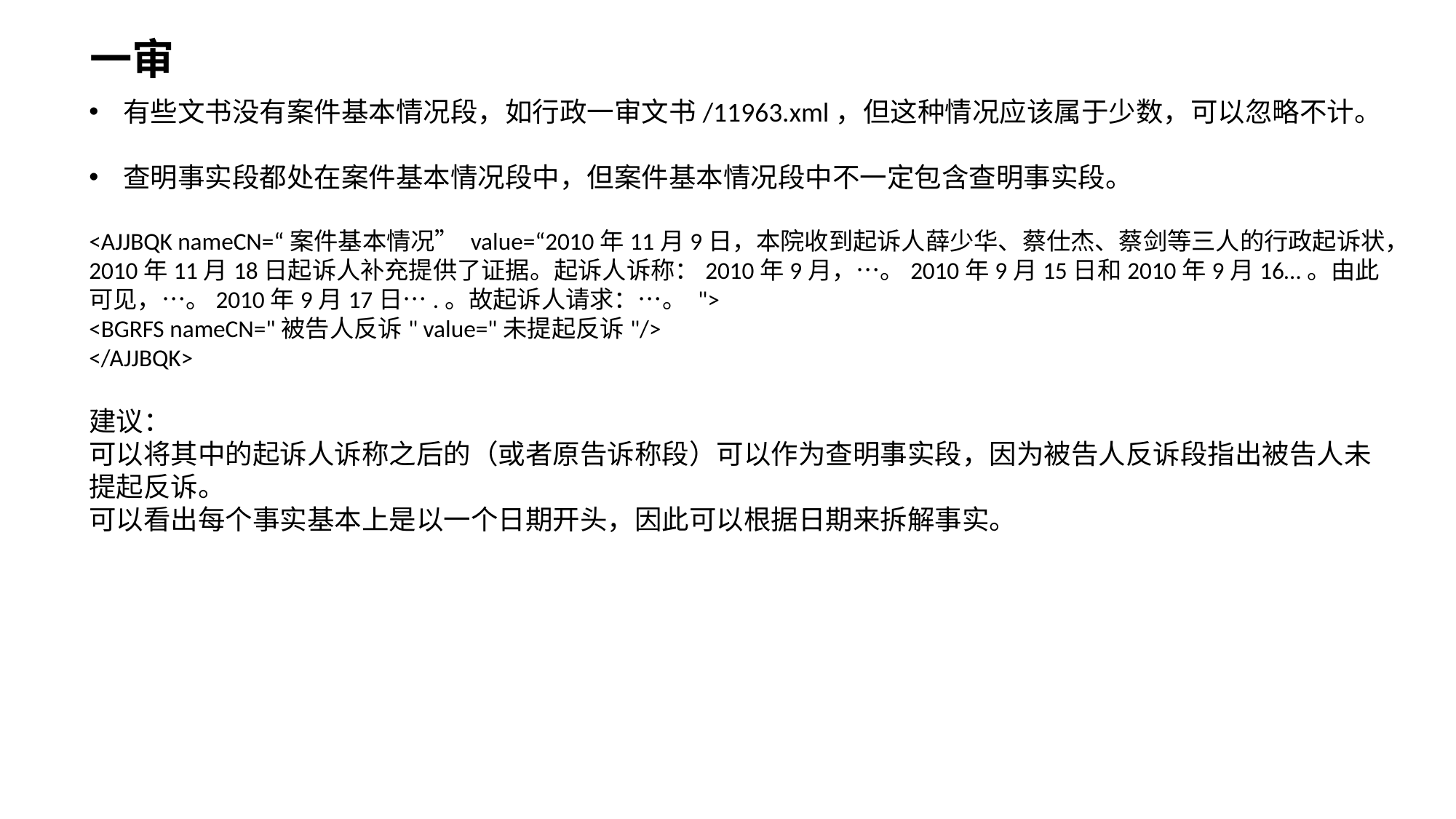

一审
有些文书没有案件基本情况段，如行政一审文书/11963.xml，但这种情况应该属于少数，可以忽略不计。

查明事实段都处在案件基本情况段中，但案件基本情况段中不一定包含查明事实段。

<AJJBQK nameCN=“案件基本情况” value=“2010年11月9日，本院收到起诉人薛少华、蔡仕杰、蔡剑等三人的行政起诉状，2010年11月18日起诉人补充提供了证据。起诉人诉称：2010年9月，…。2010年9月15日和2010年9月16…。由此可见，…。2010年9月17日….。故起诉人请求：…。 ">
<BGRFS nameCN="被告人反诉" value="未提起反诉"/>
</AJJBQK>

建议：
可以将其中的起诉人诉称之后的（或者原告诉称段）可以作为查明事实段，因为被告人反诉段指出被告人未提起反诉。
可以看出每个事实基本上是以一个日期开头，因此可以根据日期来拆解事实。